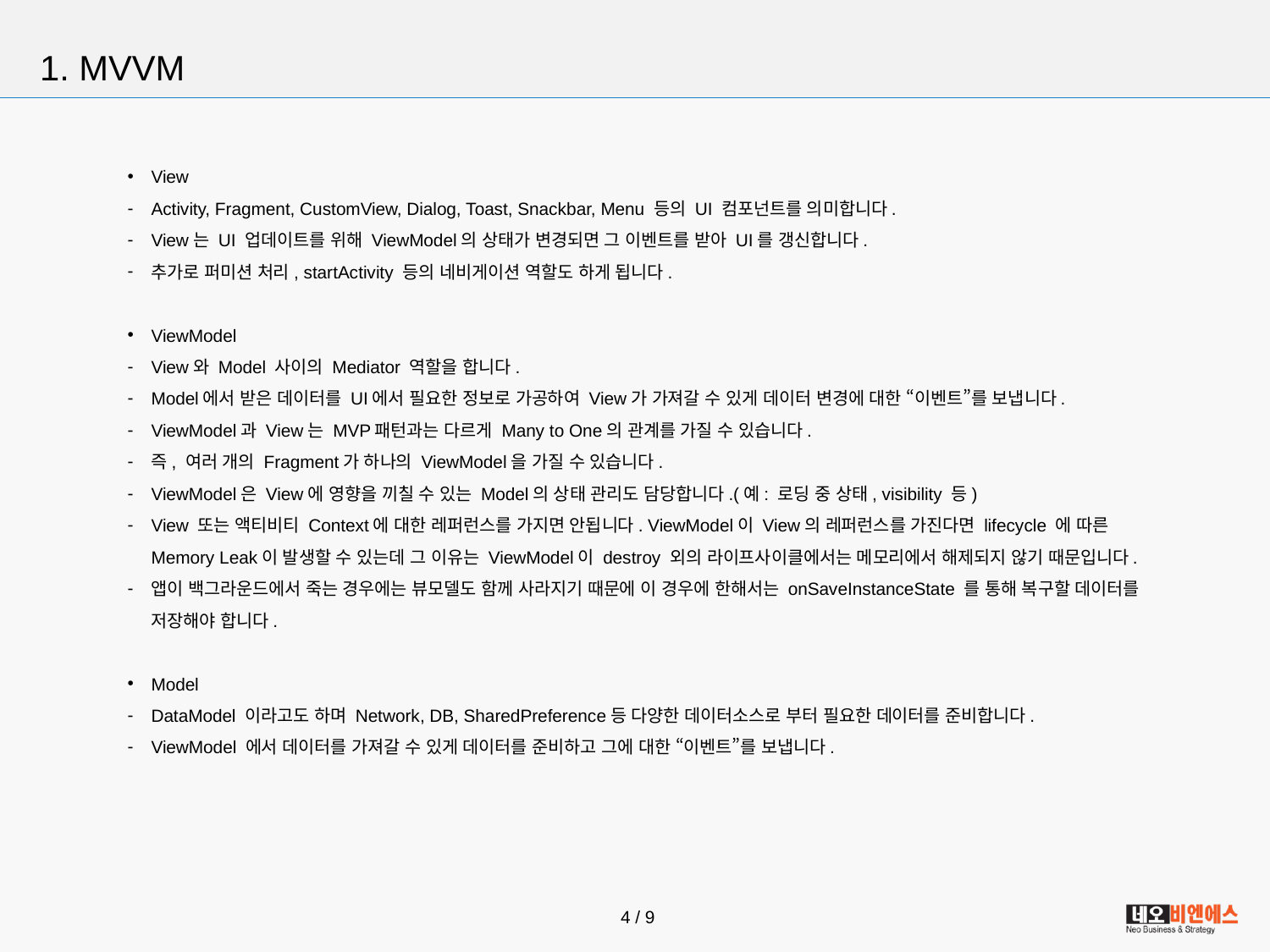

1. MVVM
View
Activity, Fragment, CustomView, Dialog, Toast, Snackbar, Menu 등의 UI 컴포넌트를 의미합니다.
View는 UI 업데이트를 위해 ViewModel의 상태가 변경되면 그 이벤트를 받아 UI를 갱신합니다.
추가로 퍼미션 처리, startActivity 등의 네비게이션 역할도 하게 됩니다.

ViewModel
View와 Model 사이의 Mediator 역할을 합니다.
Model에서 받은 데이터를 UI에서 필요한 정보로 가공하여 View가 가져갈 수 있게 데이터 변경에 대한 “이벤트”를 보냅니다.
ViewModel과 View는 MVP패턴과는 다르게 Many to One의 관계를 가질 수 있습니다.
즉, 여러 개의 Fragment가 하나의 ViewModel을 가질 수 있습니다.
ViewModel은 View에 영향을 끼칠 수 있는 Model의 상태 관리도 담당합니다.(예: 로딩 중 상태, visibility 등)
View 또는 액티비티 Context에 대한 레퍼런스를 가지면 안됩니다. ViewModel이 View의 레퍼런스를 가진다면 lifecycle 에 따른 Memory Leak이 발생할 수 있는데 그 이유는 ViewModel이 destroy 외의 라이프사이클에서는 메모리에서 해제되지 않기 때문입니다.
앱이 백그라운드에서 죽는 경우에는 뷰모델도 함께 사라지기 때문에 이 경우에 한해서는 onSaveInstanceState 를 통해 복구할 데이터를 저장해야 합니다.

Model
DataModel 이라고도 하며 Network, DB, SharedPreference등 다양한 데이터소스로 부터 필요한 데이터를 준비합니다.
ViewModel 에서 데이터를 가져갈 수 있게 데이터를 준비하고 그에 대한 “이벤트”를 보냅니다.